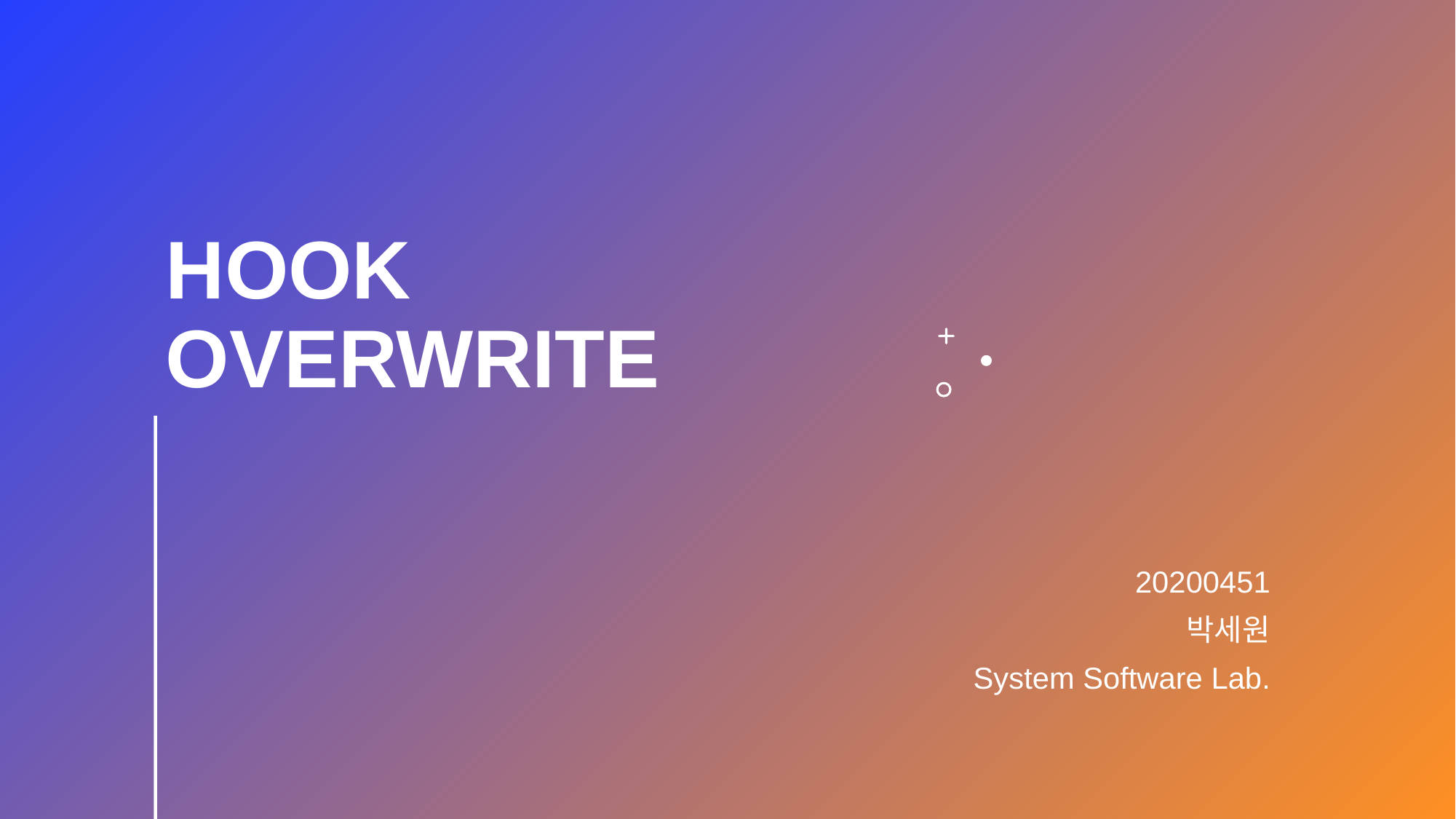

# hook overwrite
20200451
박세원
System Software Lab.